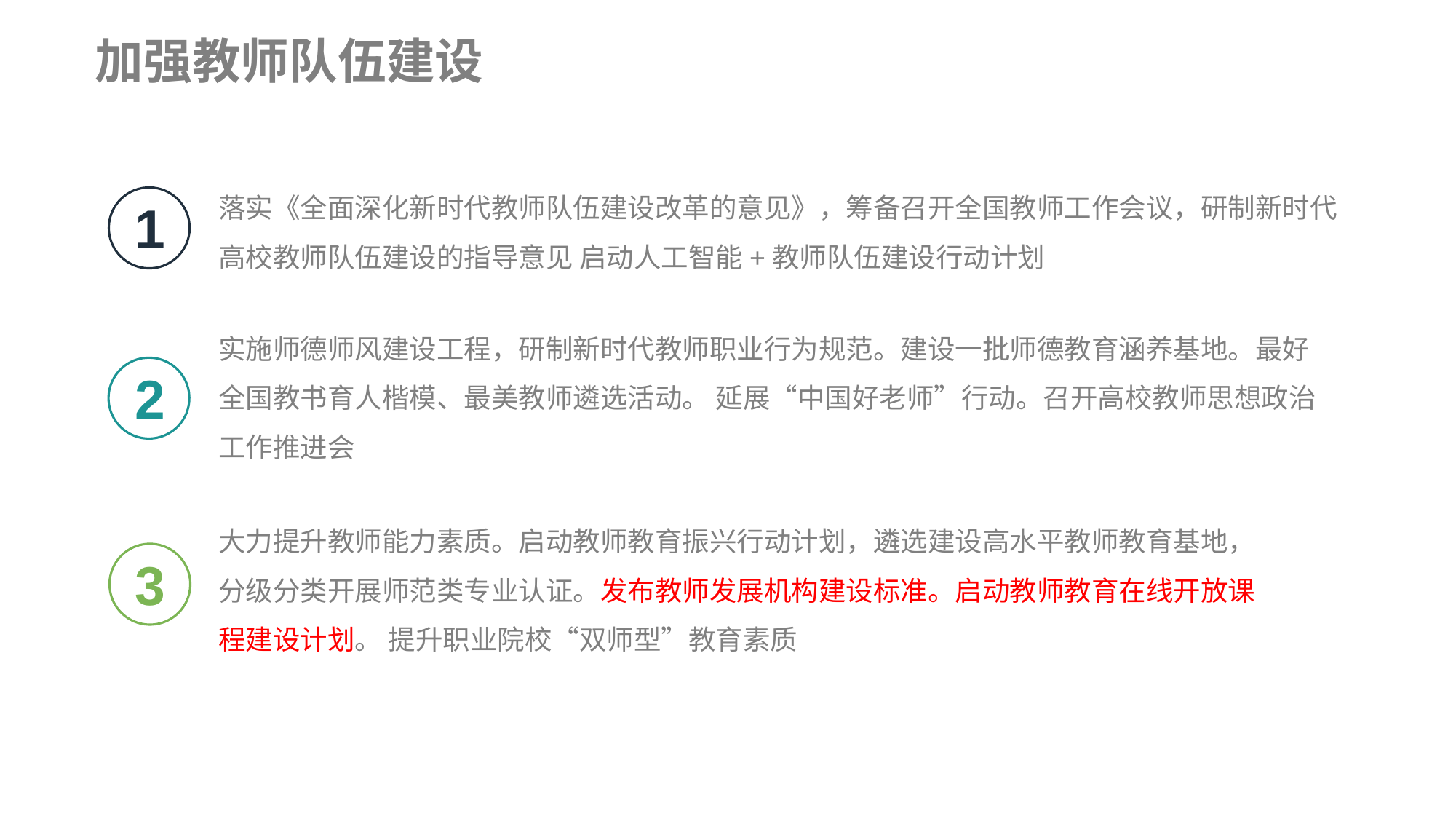

加强教师队伍建设

1
落实《全面深化新时代教师队伍建设改革的意见》，筹备召开全国教师工作会议，研制新时代高校教师队伍建设的指导意见 启动人工智能+教师队伍建设行动计划
实施师德师风建设工程，研制新时代教师职业行为规范。建设一批师德教育涵养基地。最好全国教书育人楷模、最美教师遴选活动。 延展“中国好老师”行动。召开高校教师思想政治工作推进会

2

3
大力提升教师能力素质。启动教师教育振兴行动计划，遴选建设高水平教师教育基地，分级分类开展师范类专业认证。发布教师发展机构建设标准。启动教师教育在线开放课程建设计划。 提升职业院校“双师型”教育素质